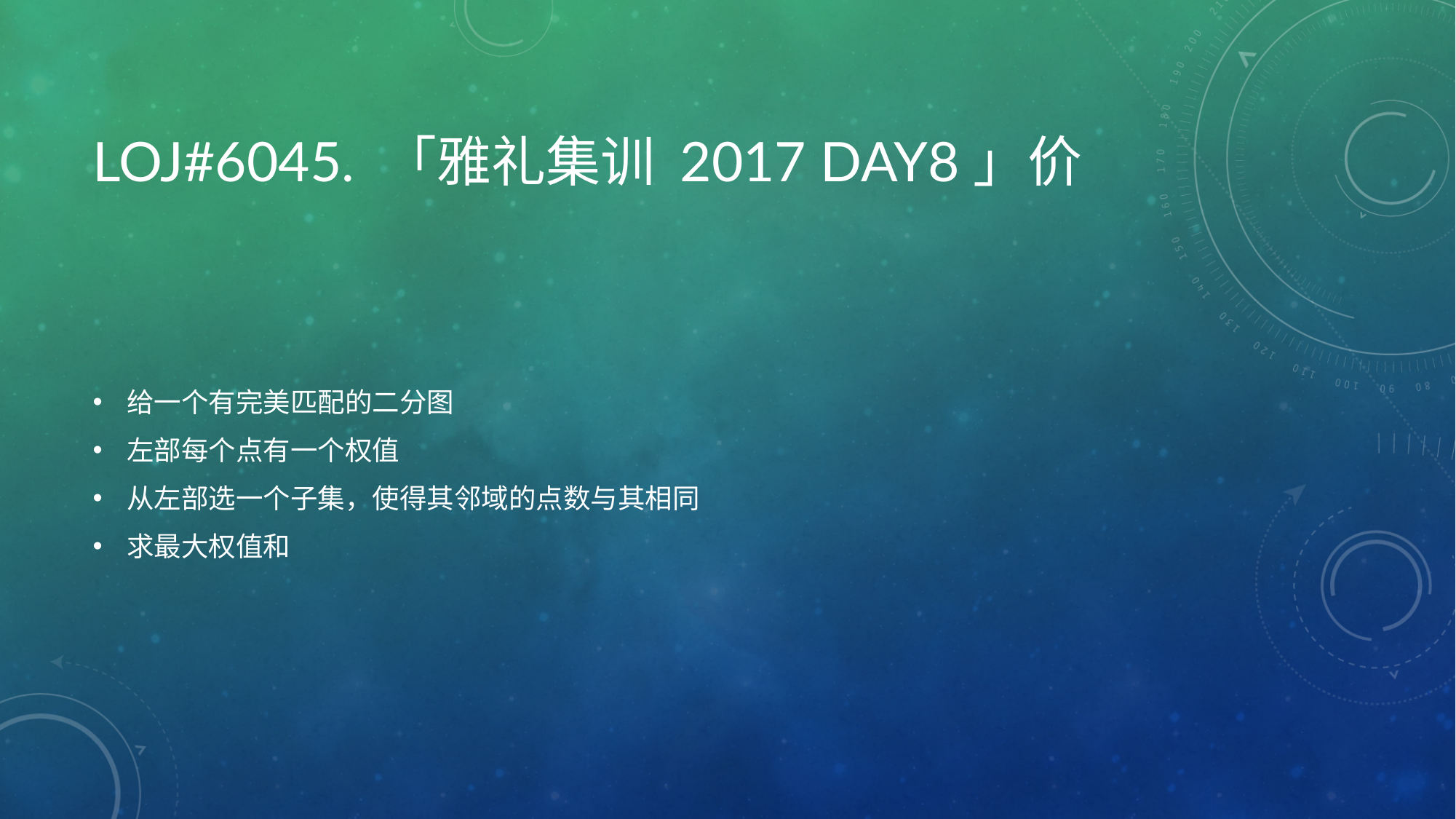

# LOJ#6045. 「雅礼集训 2017 Day8」价
给一个有完美匹配的二分图
左部每个点有一个权值
从左部选一个子集，使得其邻域的点数与其相同
求最大权值和